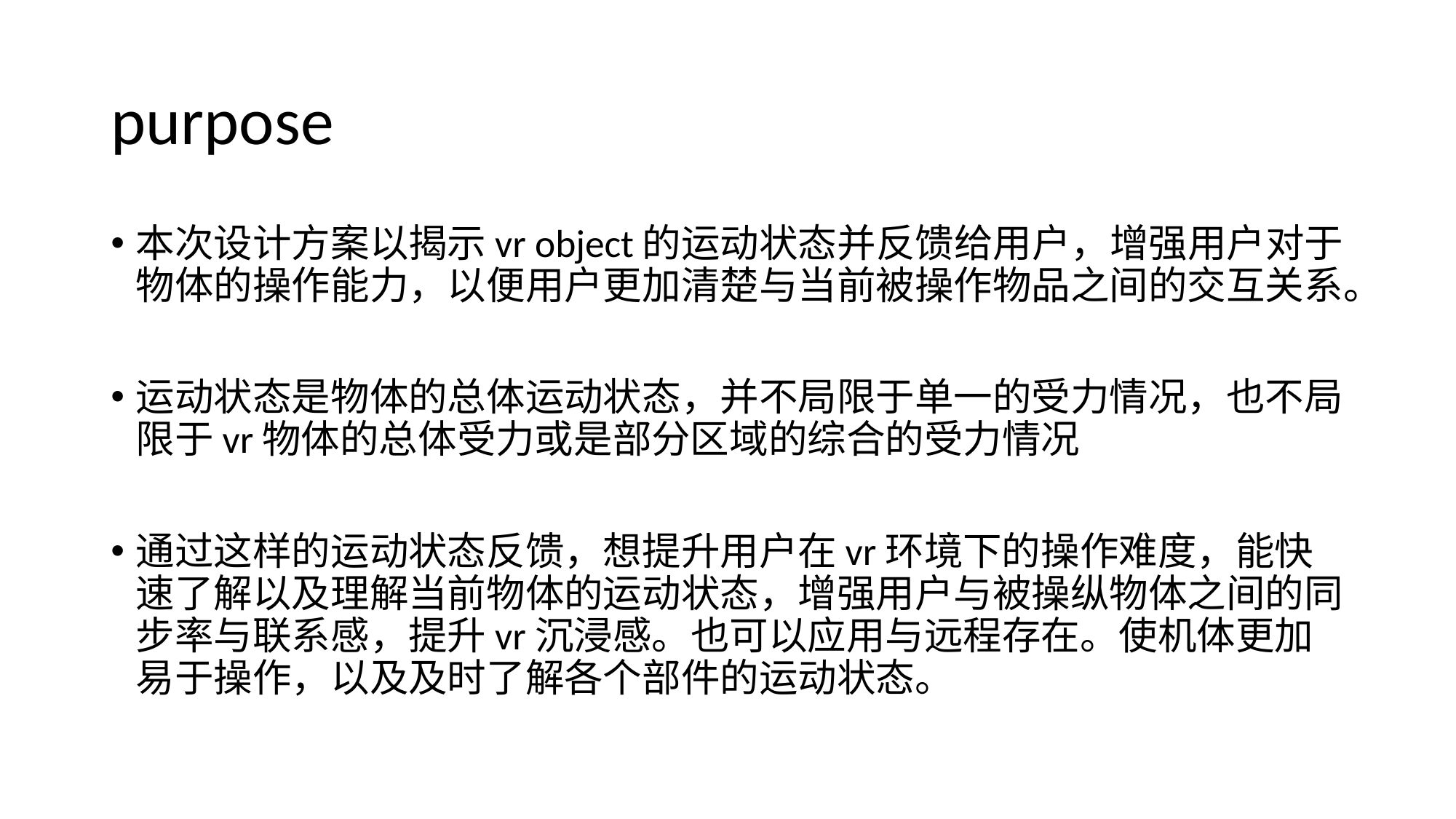

# purpose
本次设计方案以揭示vr object的运动状态并反馈给用户，增强用户对于物体的操作能力，以便用户更加清楚与当前被操作物品之间的交互关系。

运动状态是物体的总体运动状态，并不局限于单一的受力情况，也不局限于vr物体的总体受力或是部分区域的综合的受力情况

通过这样的运动状态反馈，想提升用户在vr环境下的操作难度，能快速了解以及理解当前物体的运动状态，增强用户与被操纵物体之间的同步率与联系感，提升vr沉浸感。也可以应用与远程存在。使机体更加易于操作，以及及时了解各个部件的运动状态。
4